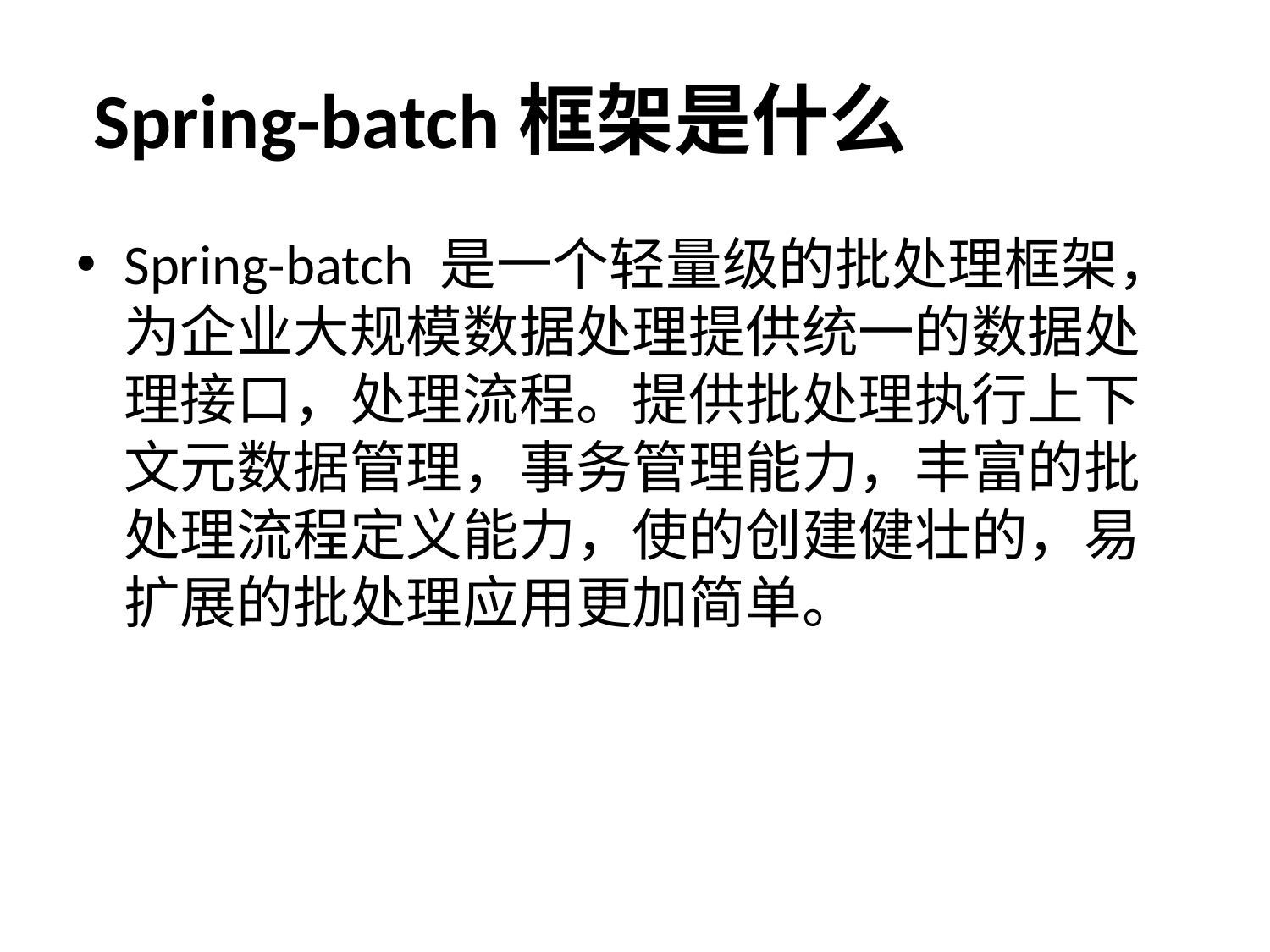

# Spring-batch框架是什么
Spring-batch 是一个轻量级的批处理框架，为企业大规模数据处理提供统一的数据处理接口，处理流程。提供批处理执行上下文元数据管理，事务管理能力，丰富的批处理流程定义能力，使的创建健壮的，易扩展的批处理应用更加简单。